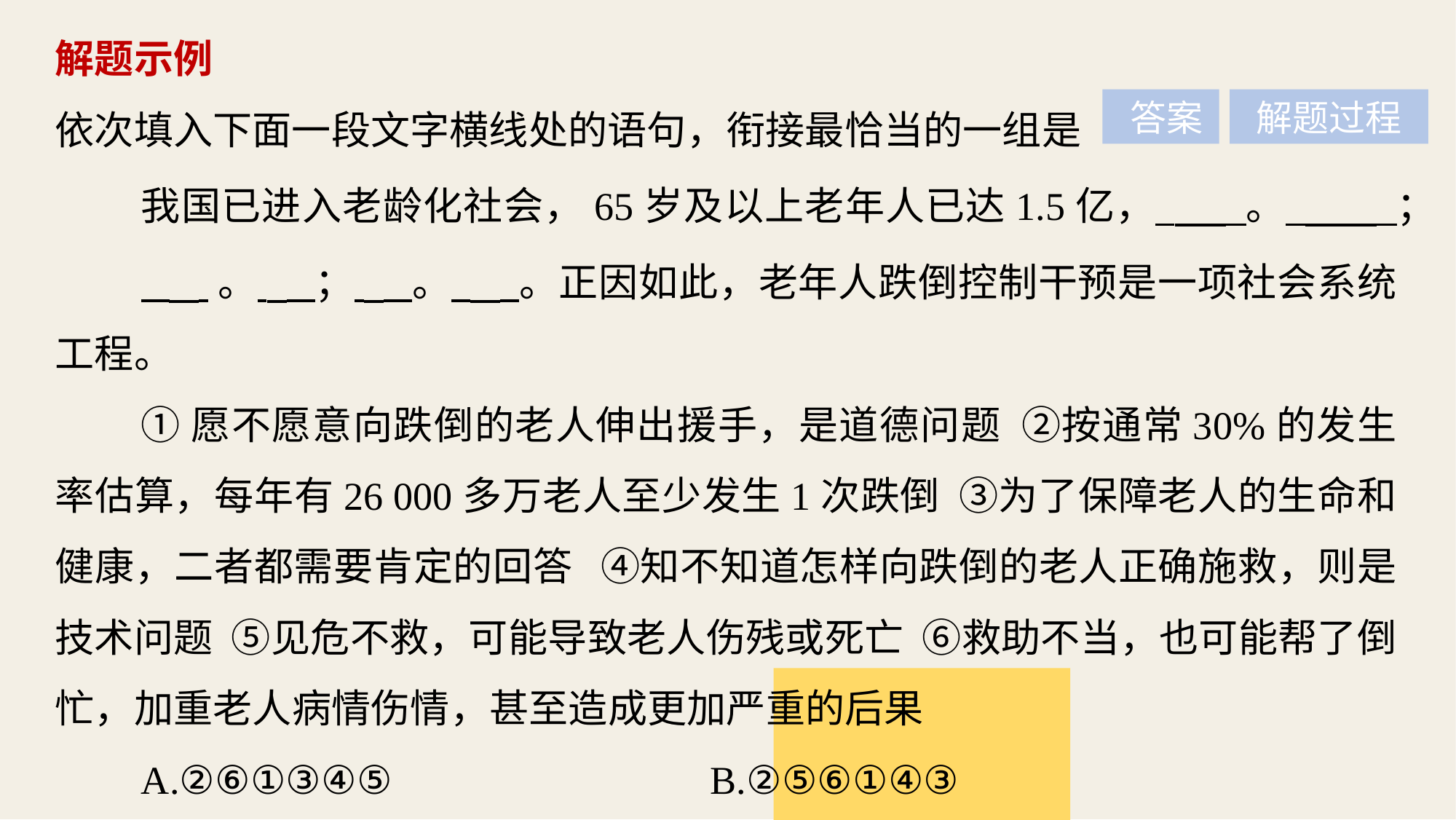

解题示例
依次填入下面一段文字横线处的语句，衔接最恰当的一组是
我国已进入老龄化社会，65岁及以上老年人已达1.5亿，         。           ；
       。      ；      。       。正因如此，老年人跌倒控制干预是一项社会系统工程。
①愿不愿意向跌倒的老人伸出援手，是道德问题  ②按通常30%的发生率估算，每年有26 000多万老人至少发生1次跌倒  ③为了保障老人的生命和健康，二者都需要肯定的回答   ④知不知道怎样向跌倒的老人正确施救，则是技术问题  ⑤见危不救，可能导致老人伤残或死亡  ⑥救助不当，也可能帮了倒忙，加重老人病情伤情，甚至造成更加严重的后果
A.②⑥①③④⑤  			B.②⑤⑥①④③
C.⑤②⑥③①④  			D.⑤⑥②④③①
 答案
解题过程